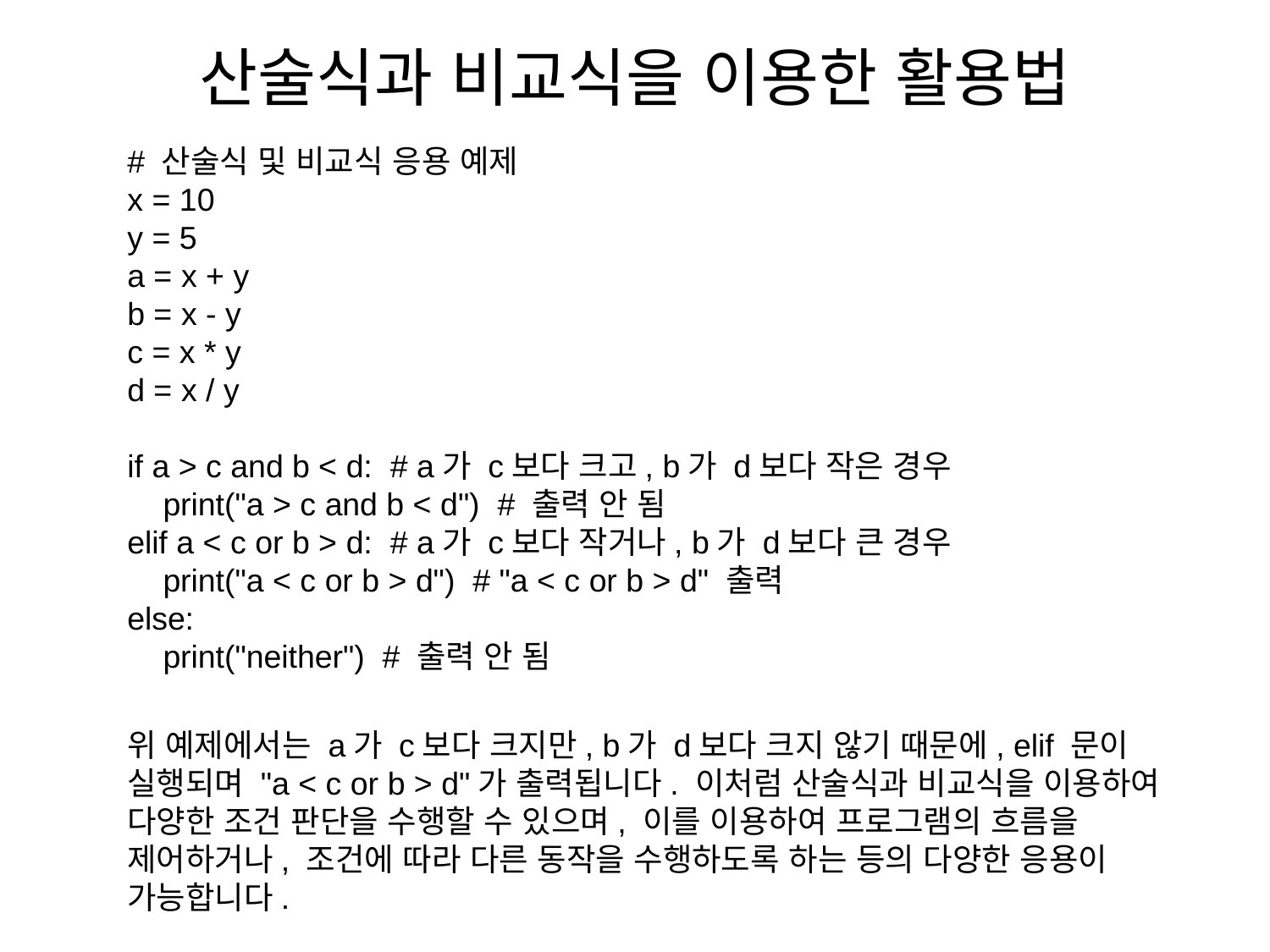

# 산술식과 비교식을 이용한 활용법
# 산술식 및 비교식 응용 예제
x = 10
y = 5
a = x + y
b = x - y
c = x * y
d = x / y

if a > c and b < d:  # a가 c보다 크고, b가 d보다 작은 경우
    print("a > c and b < d")  # 출력 안 됨
elif a < c or b > d:  # a가 c보다 작거나, b가 d보다 큰 경우
    print("a < c or b > d")  # "a < c or b > d" 출력
else:
    print("neither")  # 출력 안 됨
위 예제에서는 a가 c보다 크지만, b가 d보다 크지 않기 때문에, elif 문이 실행되며 "a < c or b > d"가 출력됩니다. 이처럼 산술식과 비교식을 이용하여 다양한 조건 판단을 수행할 수 있으며, 이를 이용하여 프로그램의 흐름을 제어하거나, 조건에 따라 다른 동작을 수행하도록 하는 등의 다양한 응용이 가능합니다.